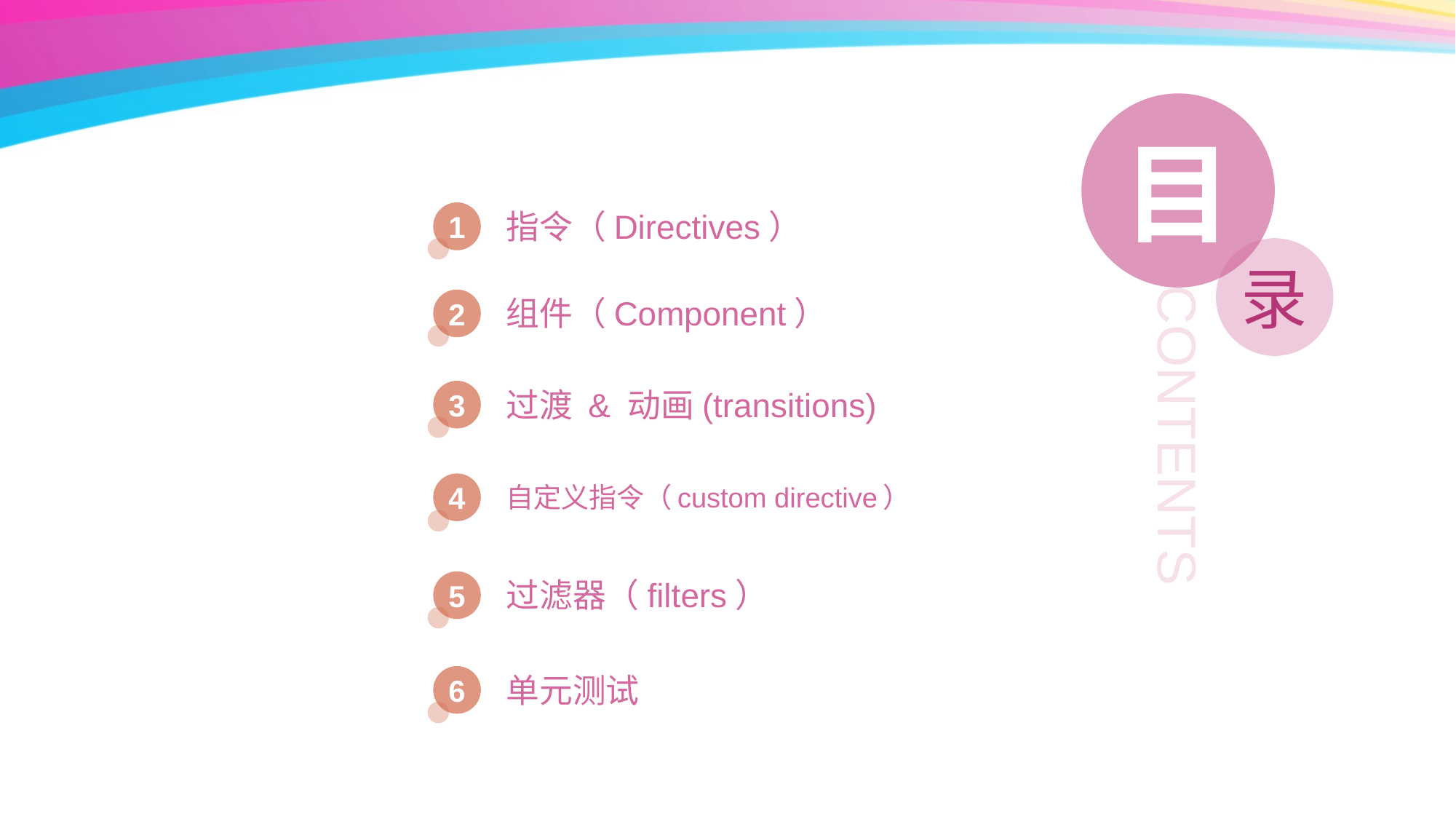

目
指令（Directives）
1

录
组件（Component）
2

CONTENTS
过渡 & 动画(transitions)
3

自定义指令（custom directive）
4

过滤器（filters）
5

单元测试
6